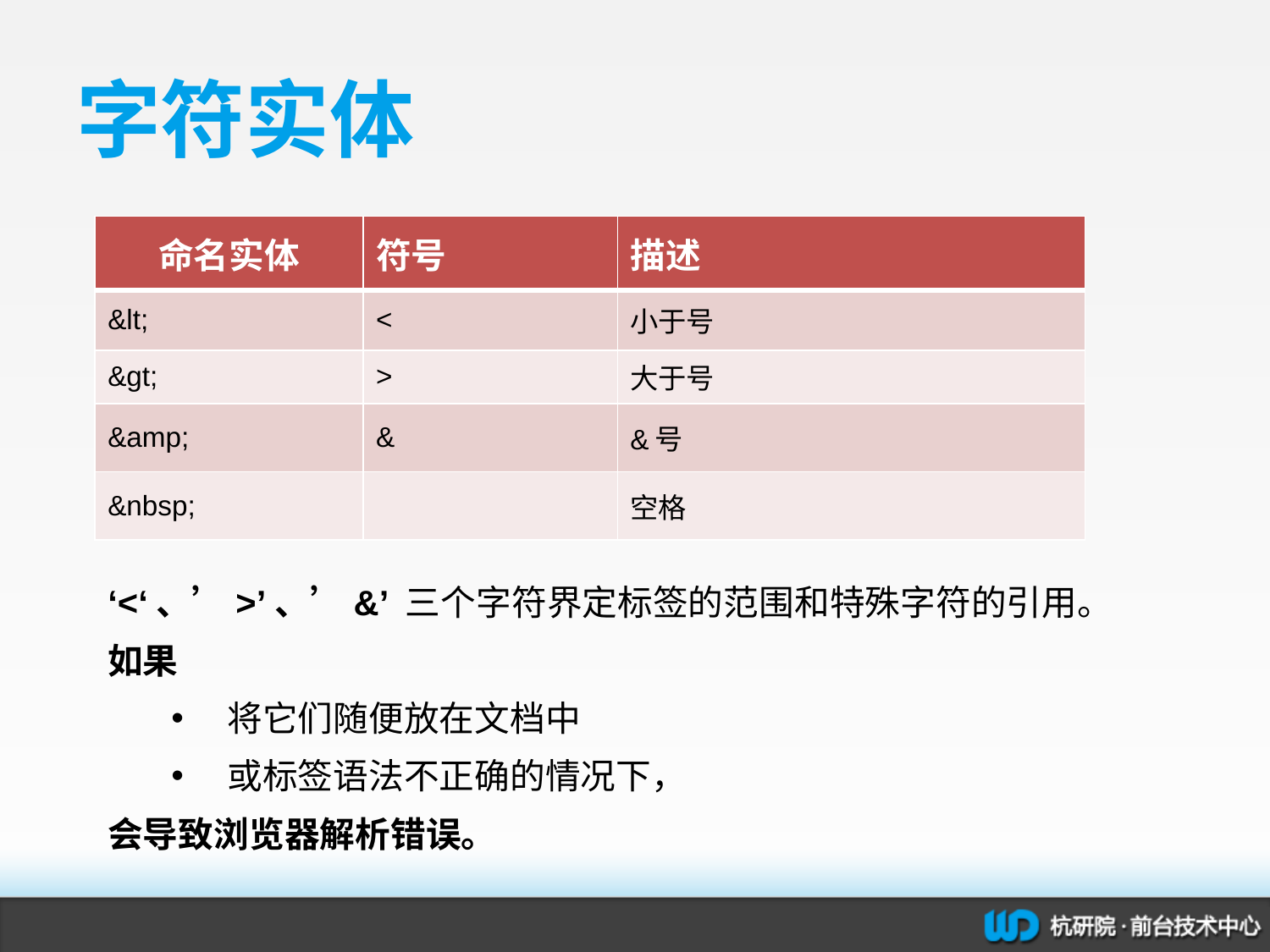

# 字符实体
| 命名实体 | 符号 | 描述 |
| --- | --- | --- |
| &lt; | < | 小于号 |
| &gt; | > | 大于号 |
| &amp; | & | &号 |
| &nbsp; |  | 空格 |
‘<‘、’>’、’&’ 三个字符界定标签的范围和特殊字符的引用。
如果
 将它们随便放在文档中
 或标签语法不正确的情况下，
会导致浏览器解析错误。